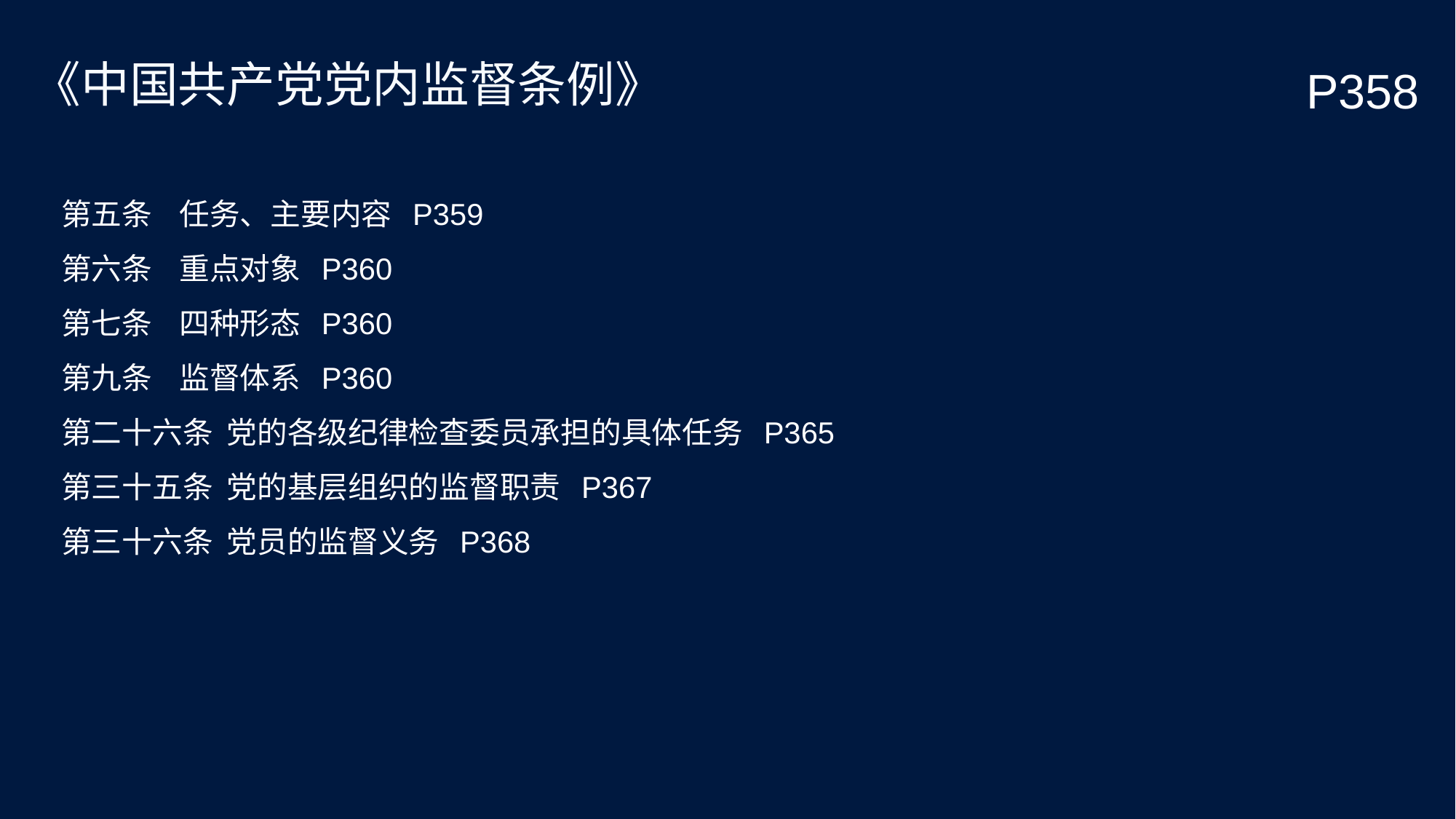

《中国共产党党内监督条例》
P358
第五条    任务、主要内容  P359
第六条    重点对象  P360
第七条    四种形态  P360
第九条    监督体系  P360
第二十六条  党的各级纪律检查委员承担的具体任务  P365
第三十五条  党的基层组织的监督职责  P367
第三十六条  党员的监督义务  P368